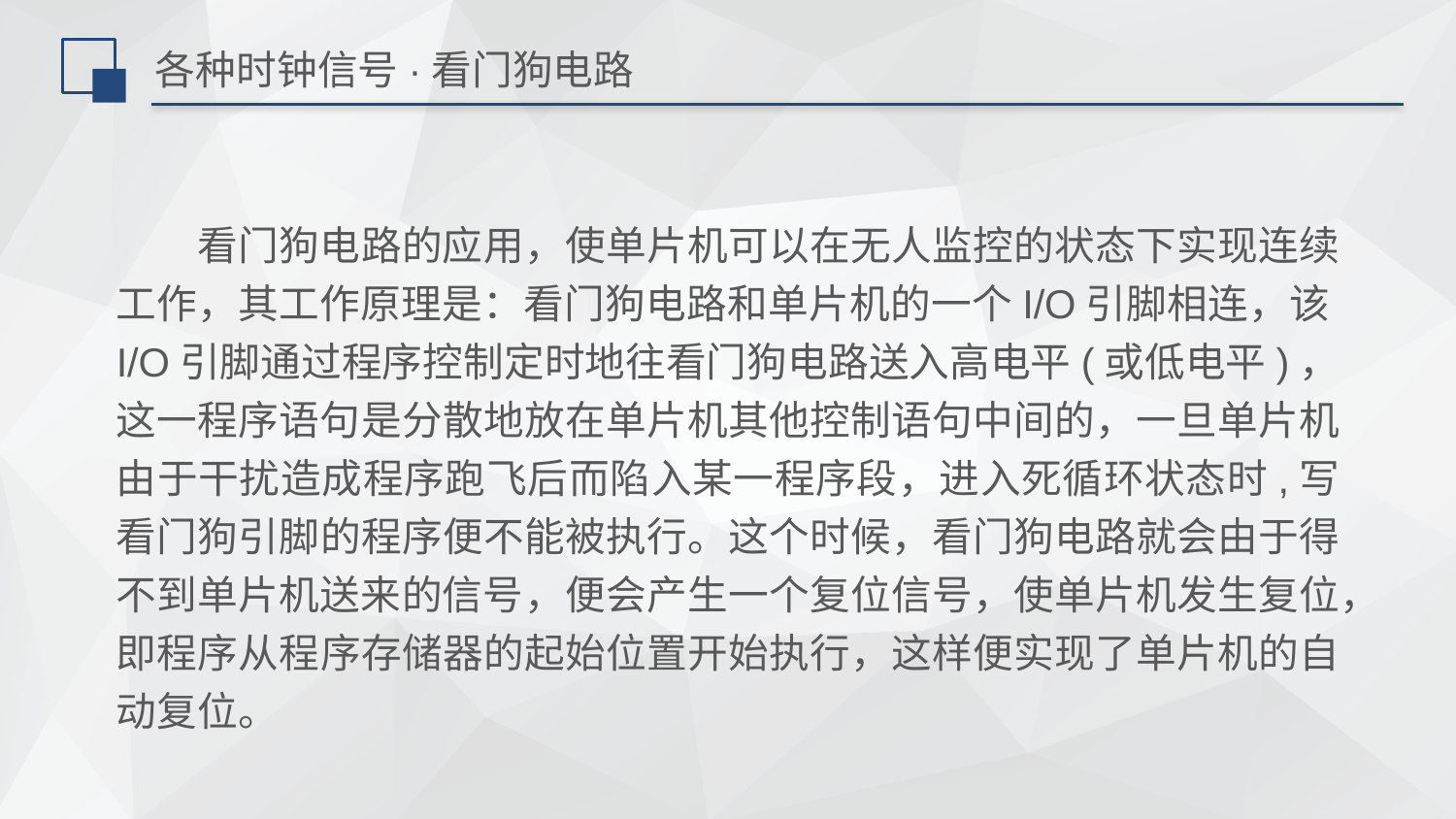

# 各种时钟信号·看门狗电路
　　看门狗电路的应用，使单片机可以在无人监控的状态下实现连续工作，其工作原理是：看门狗电路和单片机的一个I/O引脚相连，该I/O引脚通过程序控制定时地往看门狗电路送入高电平(或低电平)，这一程序语句是分散地放在单片机其他控制语句中间的，一旦单片机由于干扰造成程序跑飞后而陷入某一程序段，进入死循环状态时,写看门狗引脚的程序便不能被执行。这个时候，看门狗电路就会由于得不到单片机送来的信号，便会产生一个复位信号，使单片机发生复位，即程序从程序存储器的起始位置开始执行，这样便实现了单片机的自动复位。